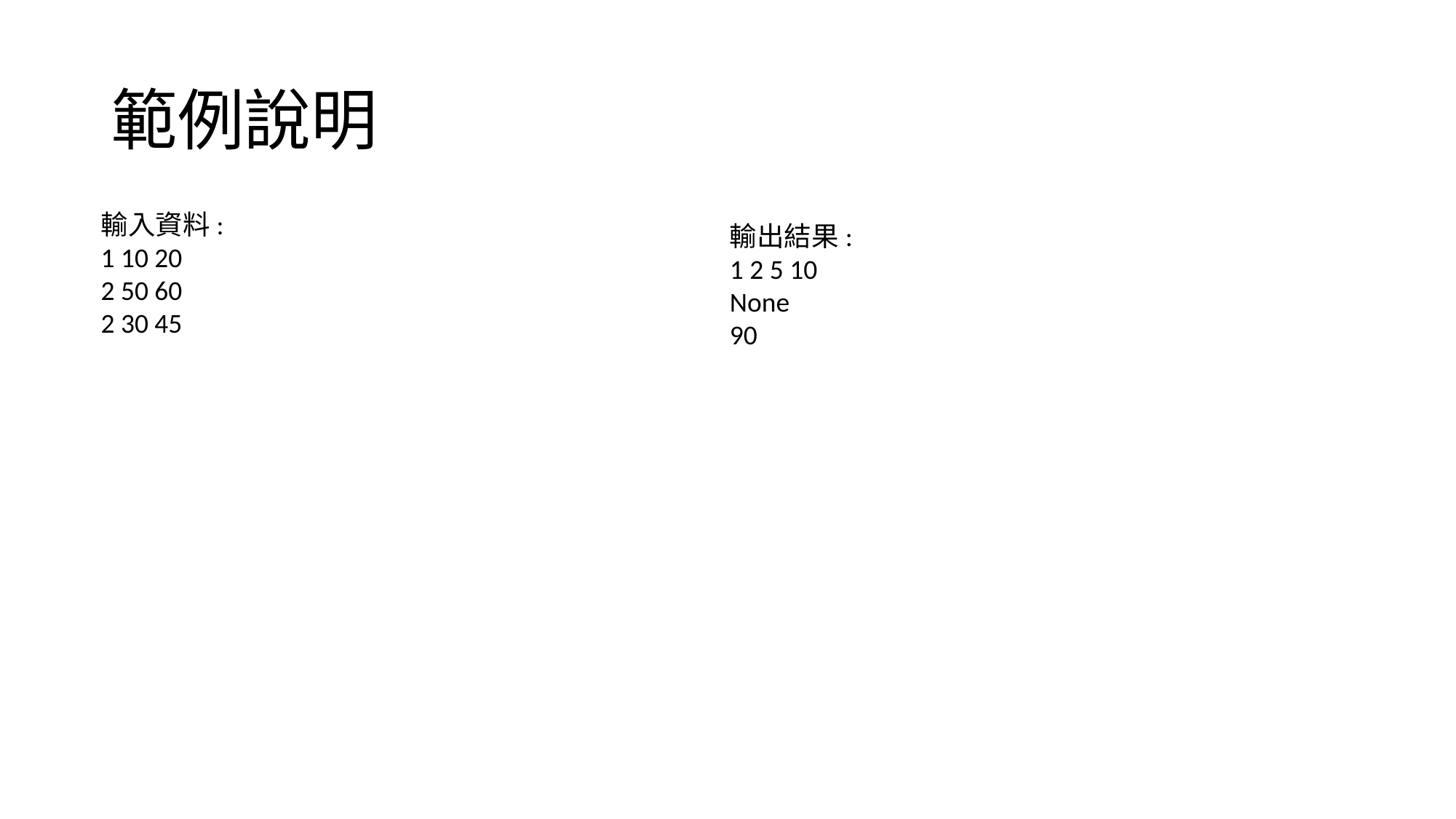

# 範例說明
輸入資料:
1 10 20
2 50 60
2 30 45
輸出結果:
1 2 5 10
None
90